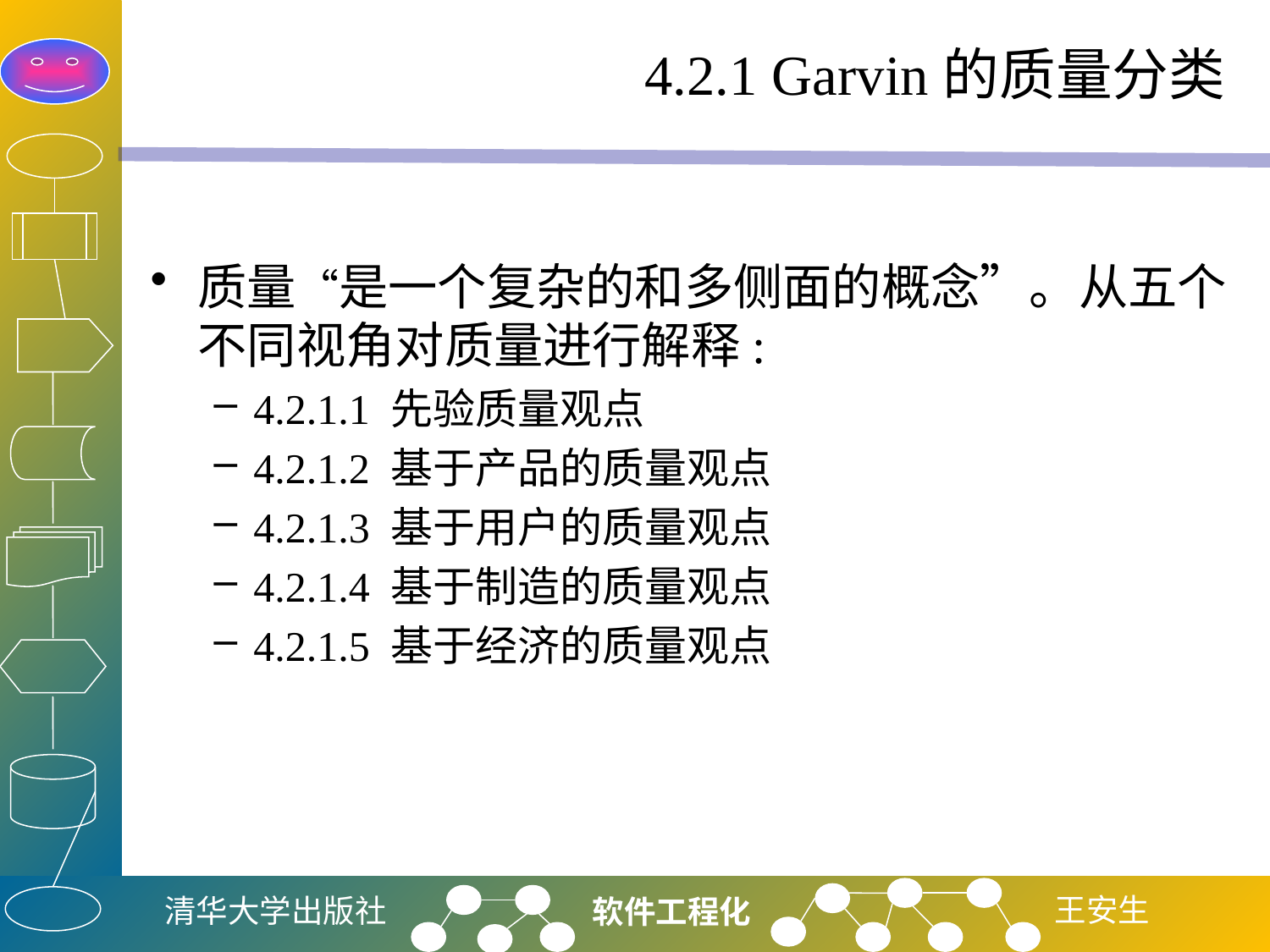

# 4.2.1 Garvin的质量分类

质量“是一个复杂的和多侧面的概念”。从五个不同视角对质量进行解释:
4.2.1.1 先验质量观点
4.2.1.2 基于产品的质量观点
4.2.1.3 基于用户的质量观点
4.2.1.4 基于制造的质量观点
4.2.1.5 基于经济的质量观点